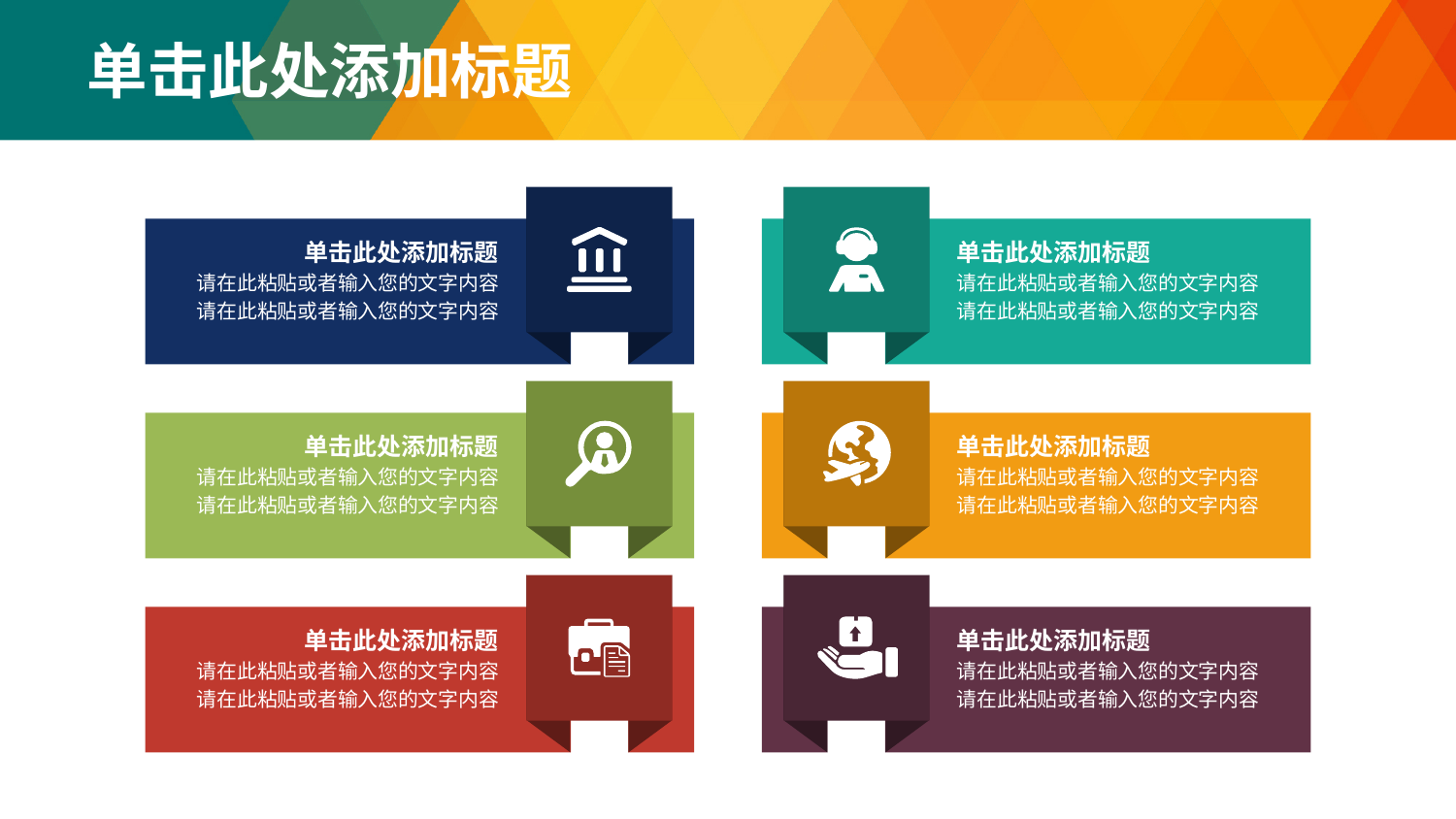

单击此处添加标题

单击此处添加标题
请在此粘贴或者输入您的文字内容
请在此粘贴或者输入您的文字内容
单击此处添加标题
请在此粘贴或者输入您的文字内容
请在此粘贴或者输入您的文字内容

单击此处添加标题
请在此粘贴或者输入您的文字内容
请在此粘贴或者输入您的文字内容
单击此处添加标题
请在此粘贴或者输入您的文字内容
请在此粘贴或者输入您的文字内容

单击此处添加标题
请在此粘贴或者输入您的文字内容
请在此粘贴或者输入您的文字内容
单击此处添加标题
请在此粘贴或者输入您的文字内容
请在此粘贴或者输入您的文字内容